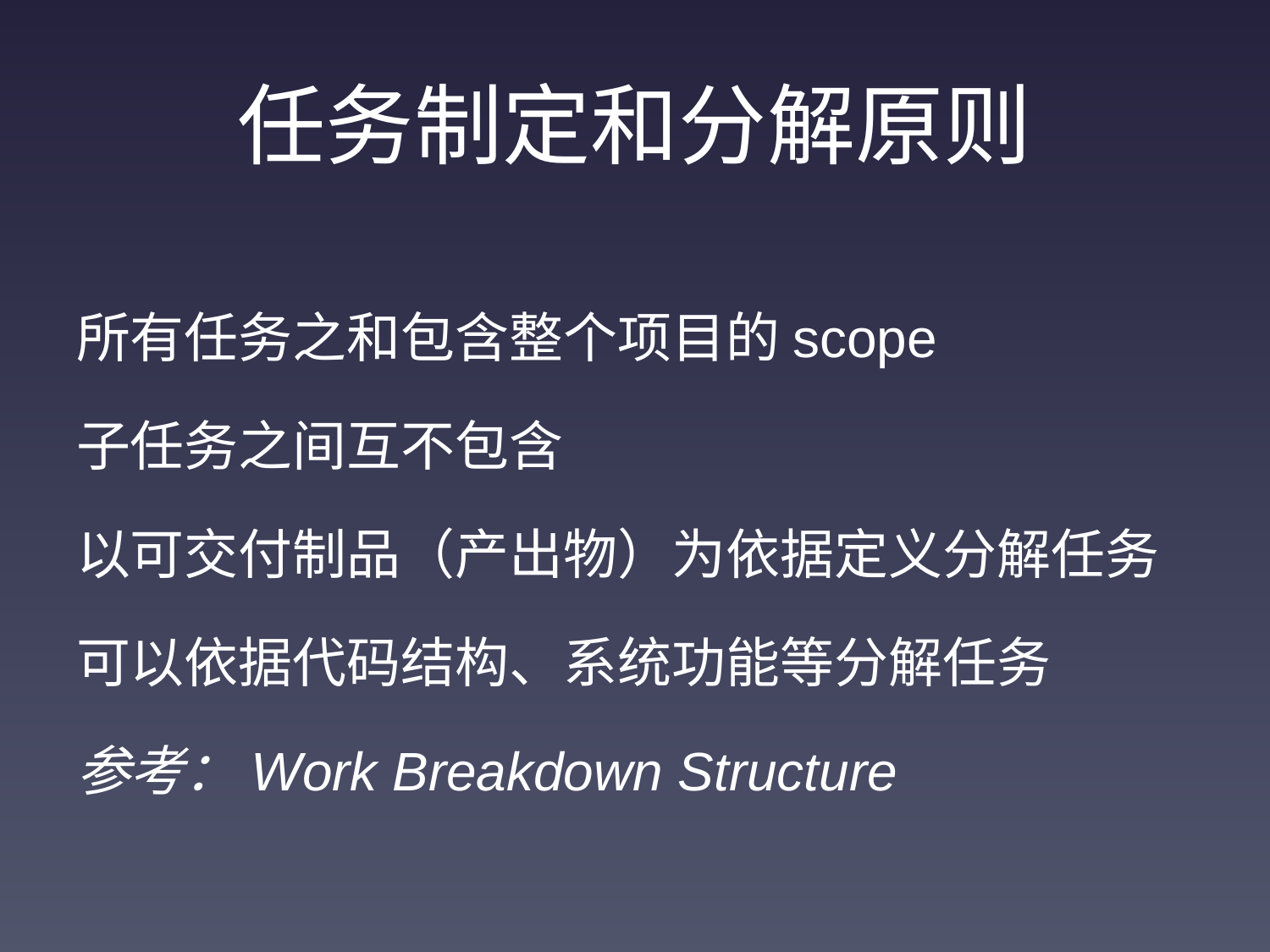

# 任务制定和分解原则
所有任务之和包含整个项目的scope
子任务之间互不包含
以可交付制品（产出物）为依据定义分解任务
可以依据代码结构、系统功能等分解任务
参考：Work Breakdown Structure